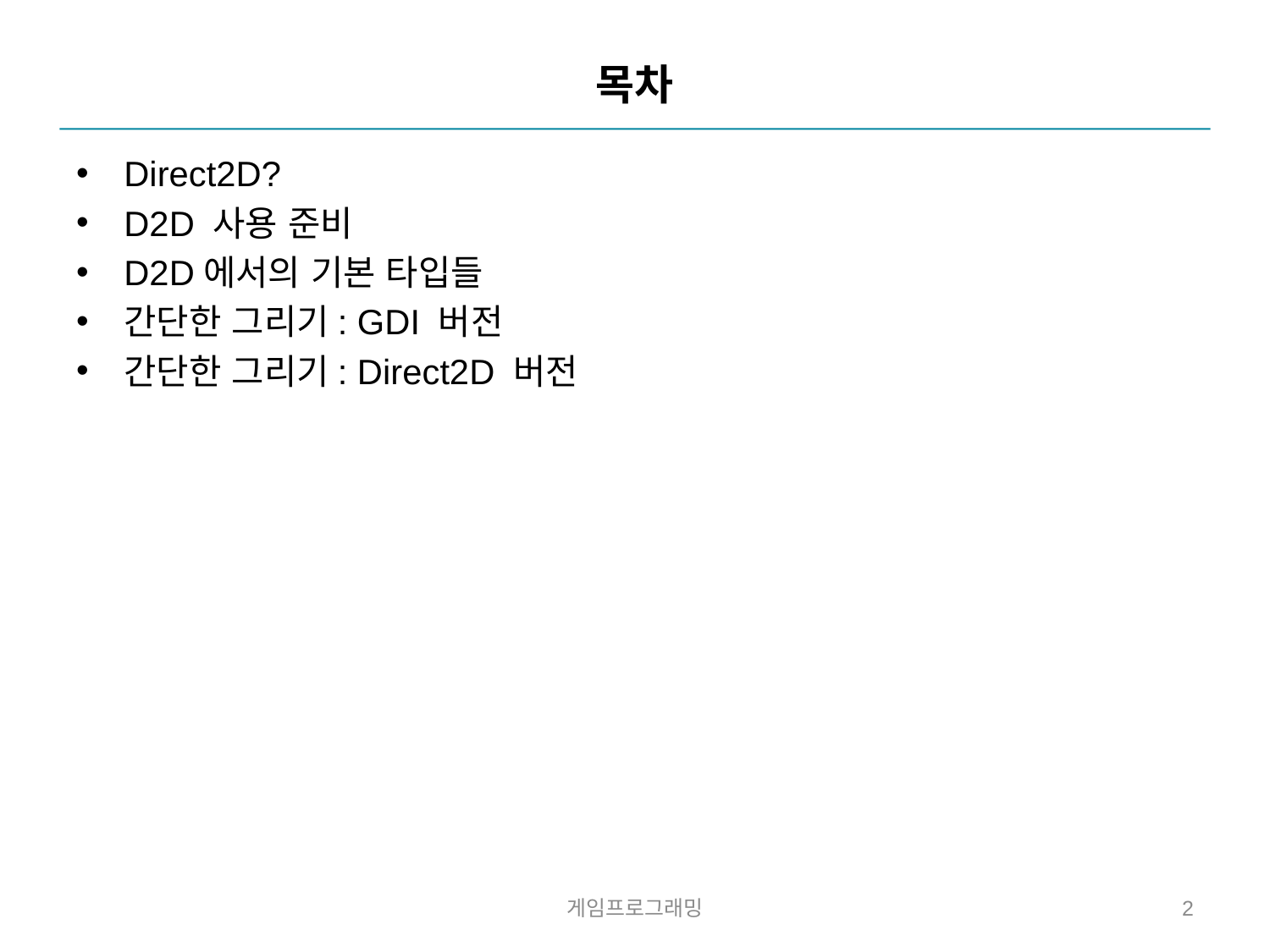

# 목차
Direct2D?
D2D 사용 준비
D2D에서의 기본 타입들
간단한 그리기: GDI 버전
간단한 그리기: Direct2D 버전

게임프로그래밍
2